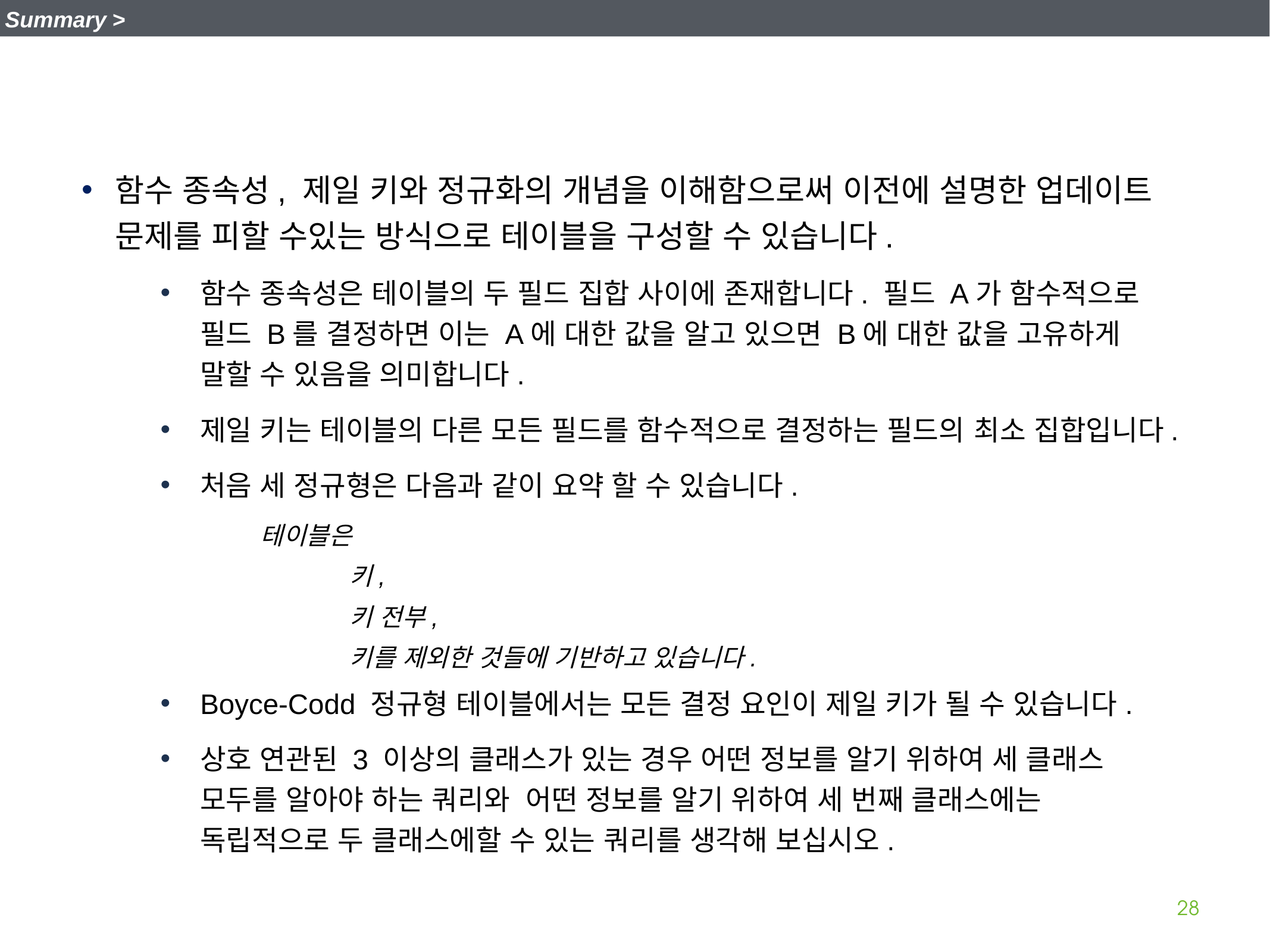

Summary >
함수 종속성, 제일 키와 정규화의 개념을 이해함으로써 이전에 설명한 업데이트 문제를 피할 수있는 방식으로 테이블을 구성할 수 있습니다.
함수 종속성은 테이블의 두 필드 집합 사이에 존재합니다. 필드 A가 함수적으로 필드 B를 결정하면 이는 A에 대한 값을 알고 있으면 B에 대한 값을 고유하게 말할 수 있음을 의미합니다.
제일 키는 테이블의 다른 모든 필드를 함수적으로 결정하는 필드의 최소 집합입니다.
처음 세 정규형은 다음과 같이 요약 할 수 있습니다.
		테이블은
			키,
			키 전부,
			키를 제외한 것들에 기반하고 있습니다.
Boyce-Codd 정규형 테이블에서는 모든 결정 요인이 제일 키가 될 수 있습니다.
상호 연관된 3 이상의 클래스가 있는 경우 어떤 정보를 알기 위하여 세 클래스 모두를 알아야 하는 쿼리와  어떤 정보를 알기 위하여 세 번째 클래스에는 독립적으로 두 클래스에할 수 있는 쿼리를 생각해 보십시오.
28